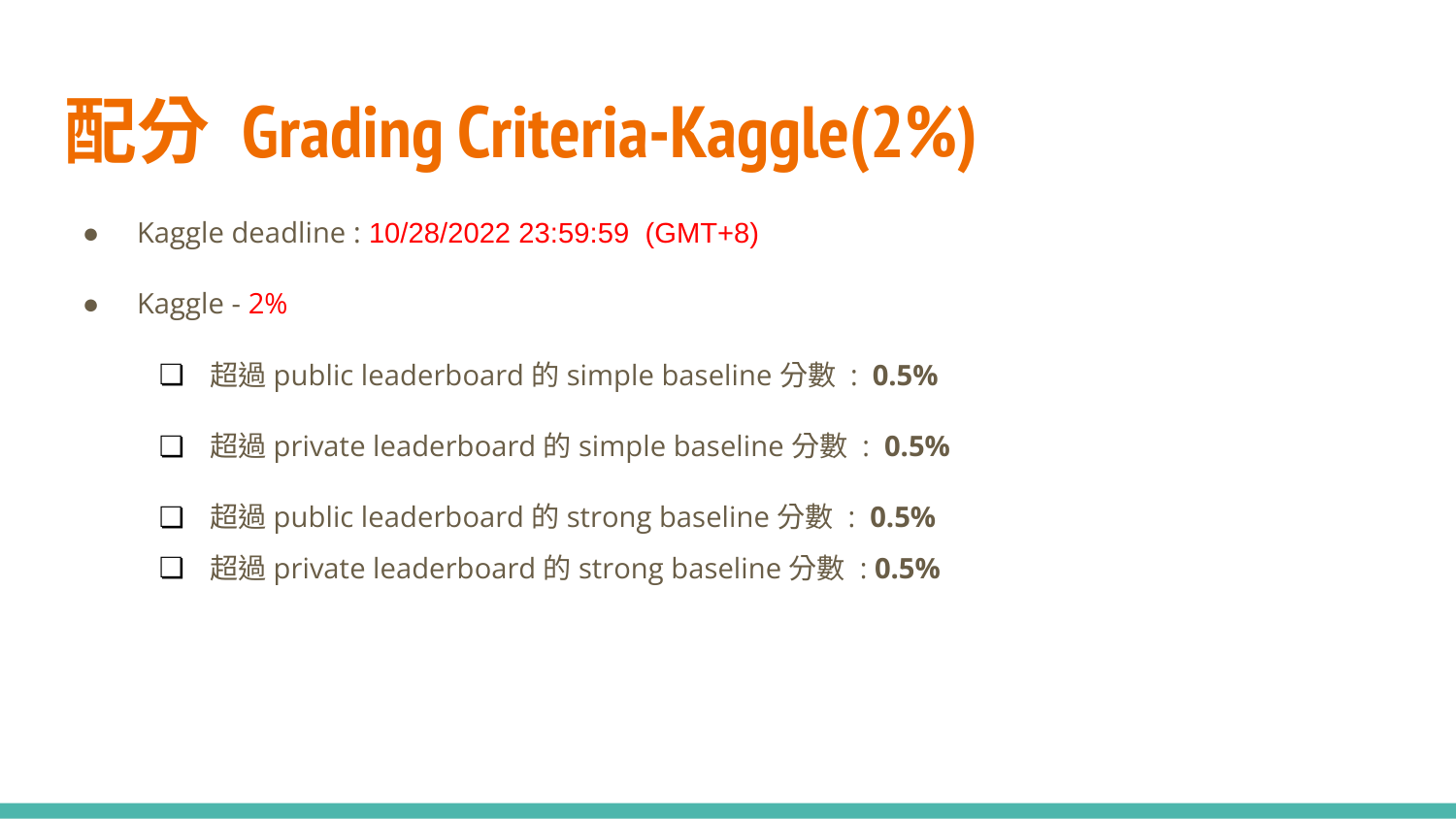

# 配分 Grading Criteria-Kaggle(2%)
Kaggle deadline : 10/28/2022 23:59:59  (GMT+8)
Kaggle - 2%
超過public leaderboard的simple baseline分數 :  0.5%
超過private leaderboard的simple baseline分數 :  0.5%
超過public leaderboard的strong baseline分數 :  0.5%
超過private leaderboard的strong baseline分數 : 0.5%